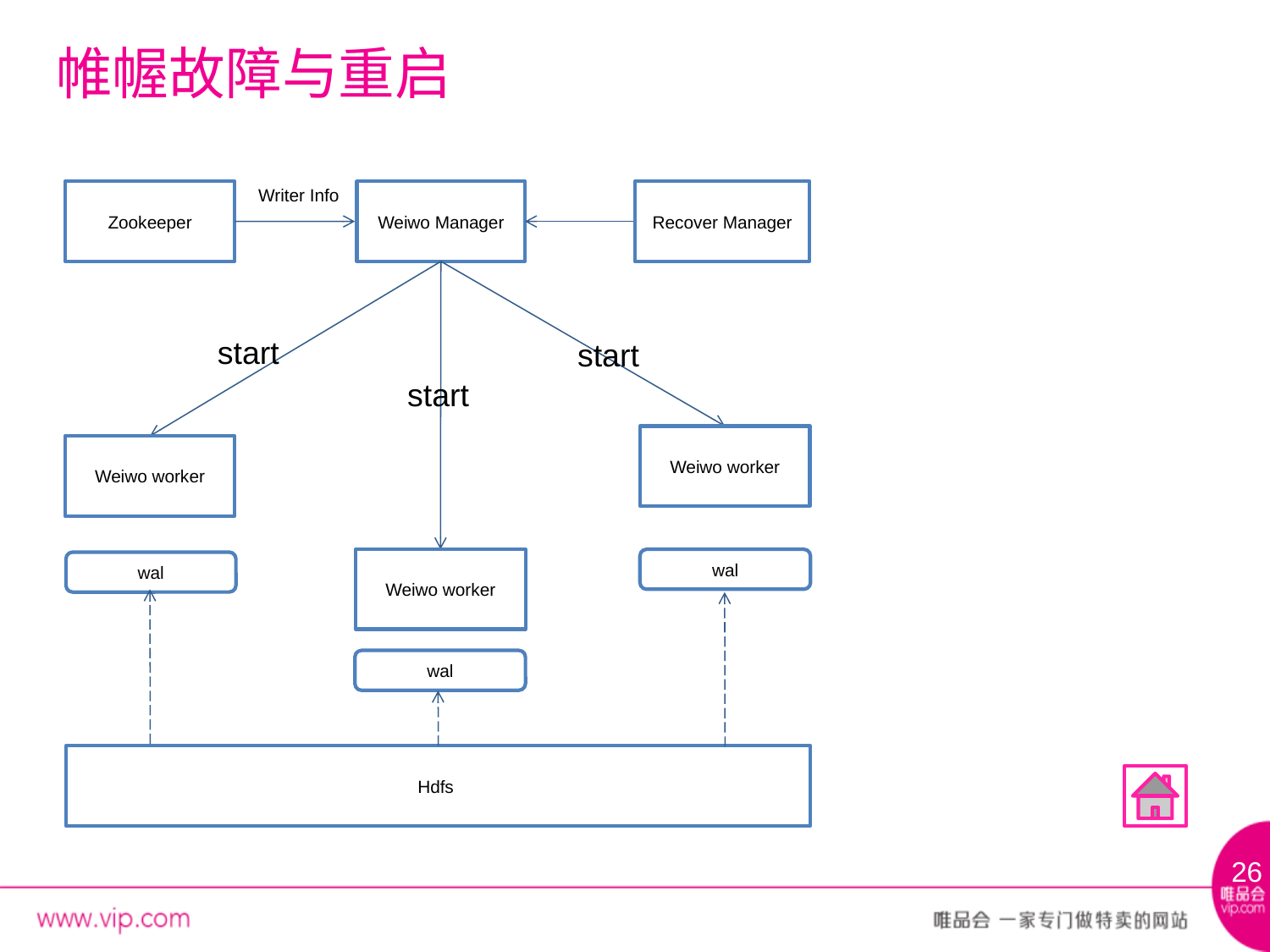

# 帷幄故障与重启
Writer Info
Zookeeper
Weiwo Manager
Recover Manager
start
start
start
Weiwo worker
Weiwo worker
Weiwo worker
wal
wal
wal
Hdfs